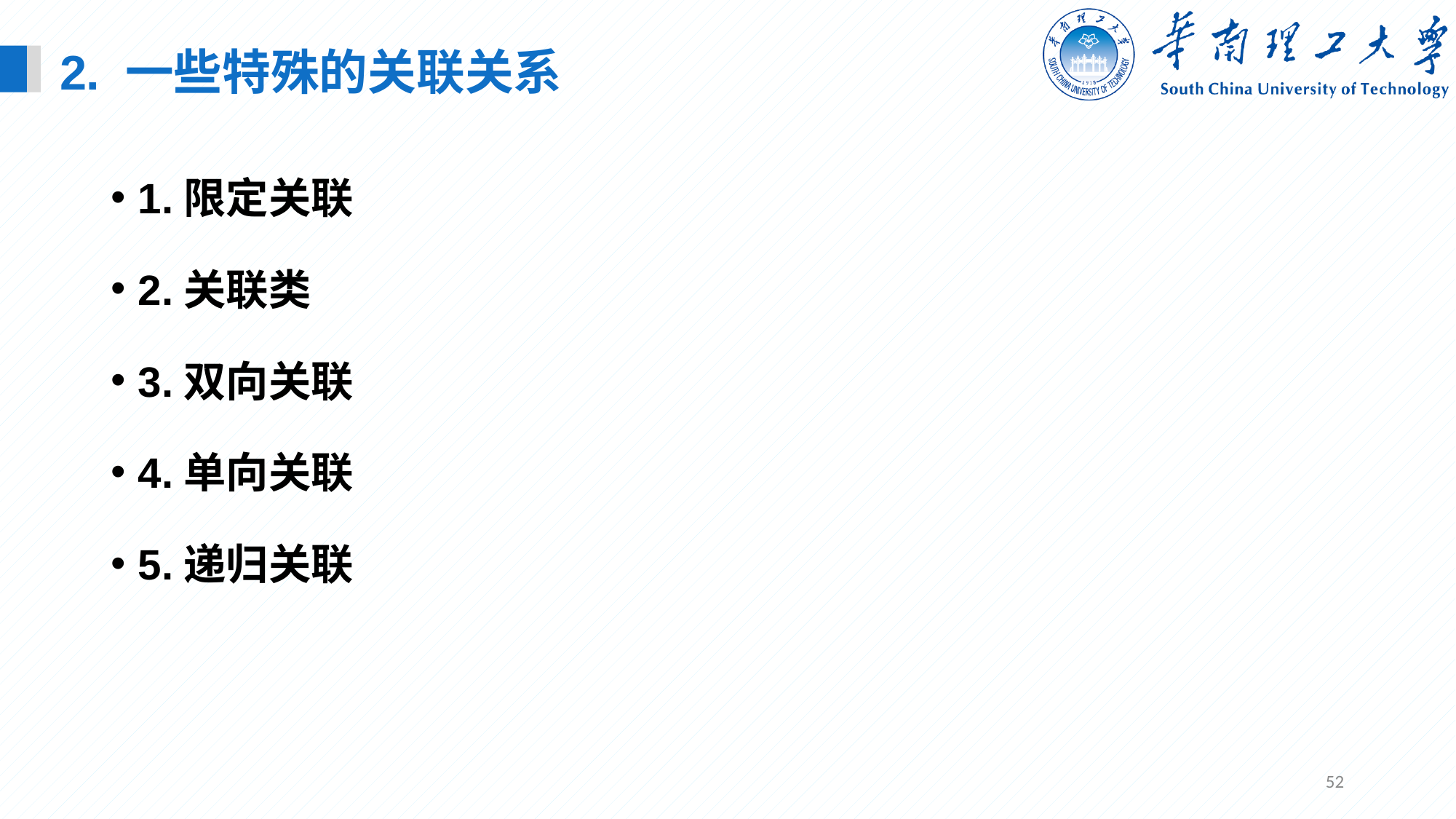

2. 一些特殊的关联关系
1.限定关联
2.关联类
3.双向关联
4.单向关联
5.递归关联
52